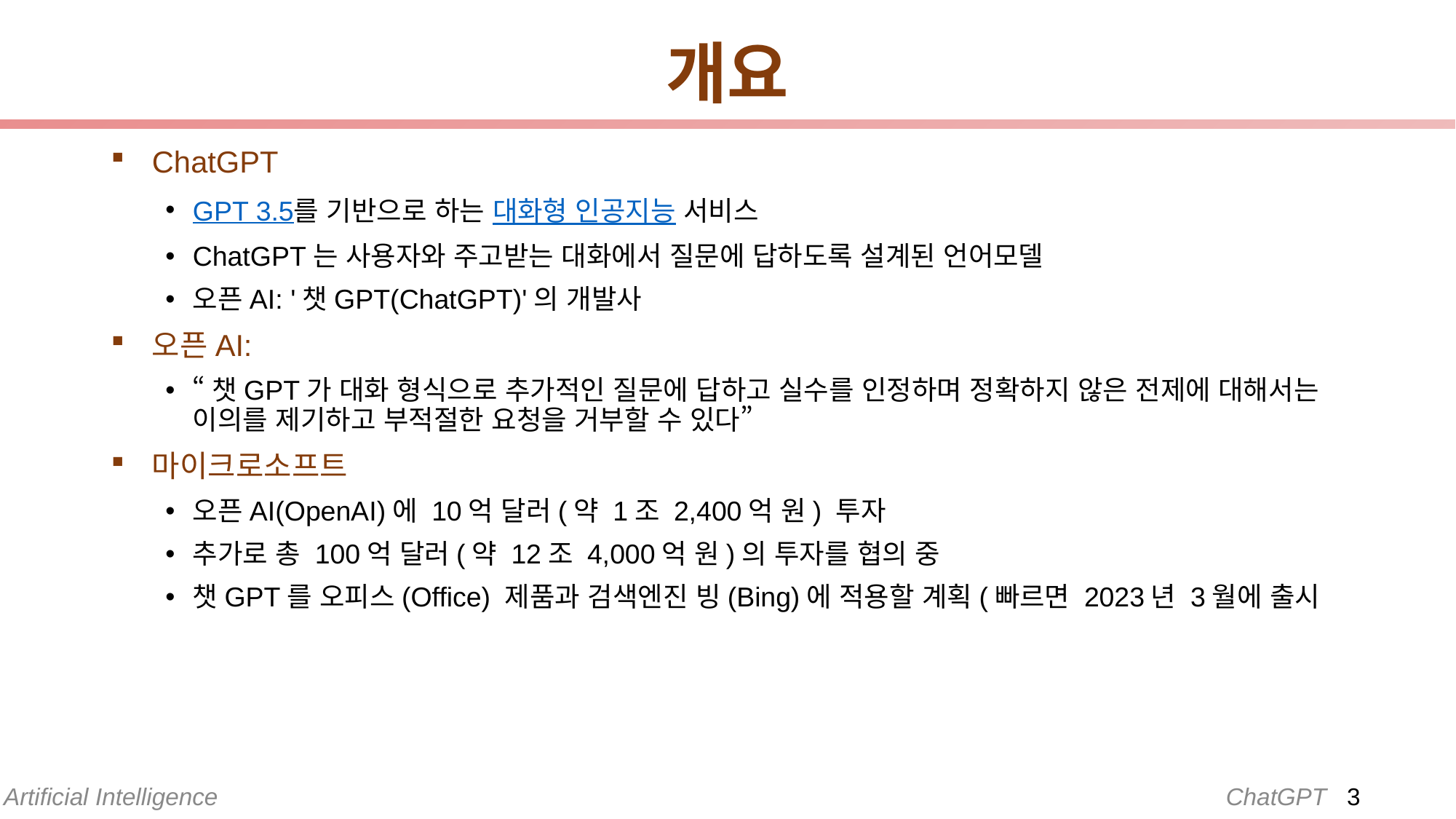

# 개요
ChatGPT
GPT 3.5를 기반으로 하는 대화형 인공지능 서비스
ChatGPT는 사용자와 주고받는 대화에서 질문에 답하도록 설계된 언어모델
오픈AI: '챗GPT(ChatGPT)'의 개발사
오픈AI:
“챗GPT가 대화 형식으로 추가적인 질문에 답하고 실수를 인정하며 정확하지 않은 전제에 대해서는 이의를 제기하고 부적절한 요청을 거부할 수 있다”
마이크로소프트
오픈AI(OpenAI)에 10억 달러(약 1조 2,400억 원) 투자
추가로 총 100억 달러(약 12조 4,000억 원)의 투자를 협의 중
챗GPT를 오피스(Office) 제품과 검색엔진 빙(Bing)에 적용할 계획(빠르면 2023년 3월에 출시